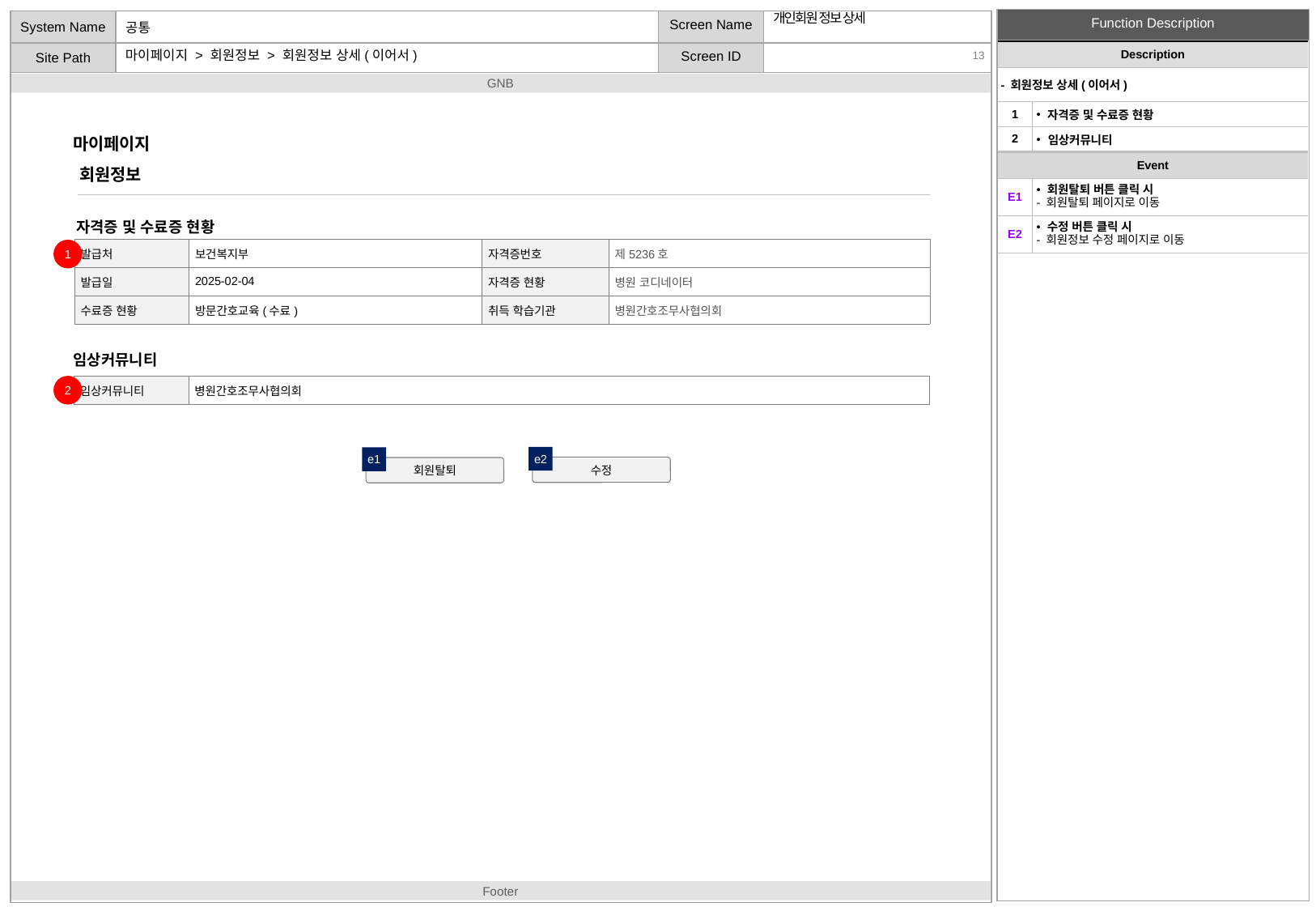

개인회원 정보 상세
| Description |  |
| --- | --- |
| - 회원정보 상세(이어서) |  |
| 1 | 자격증 및 수료증 현황 |
| 2 | 임상커뮤니티 |

# 마이페이지 > 회원정보 > 회원정보 상세(이어서)
마이페이지
| Event |  |
| --- | --- |
| E1 | 회원탈퇴 버튼 클릭 시 - 회원탈퇴 페이지로 이동 |
| E2 | 수정 버튼 클릭 시 - 회원정보 수정 페이지로 이동 |
회원정보
자격증 및 수료증 현황
| 발급처 | 보건복지부 | 자격증번호 | 제5236호 |
| --- | --- | --- | --- |
| 발급일 | 2025-02-04 | 자격증 현황 | 병원 코디네이터 |
| 수료증 현황 | 방문간호교육(수료) | 취득 학습기관 | 병원간호조무사협의회 |
1
임상커뮤니티
2
| 임상커뮤니티 | 병원간호조무사협의회 |
| --- | --- |
e2
e1
수정
회원탈퇴